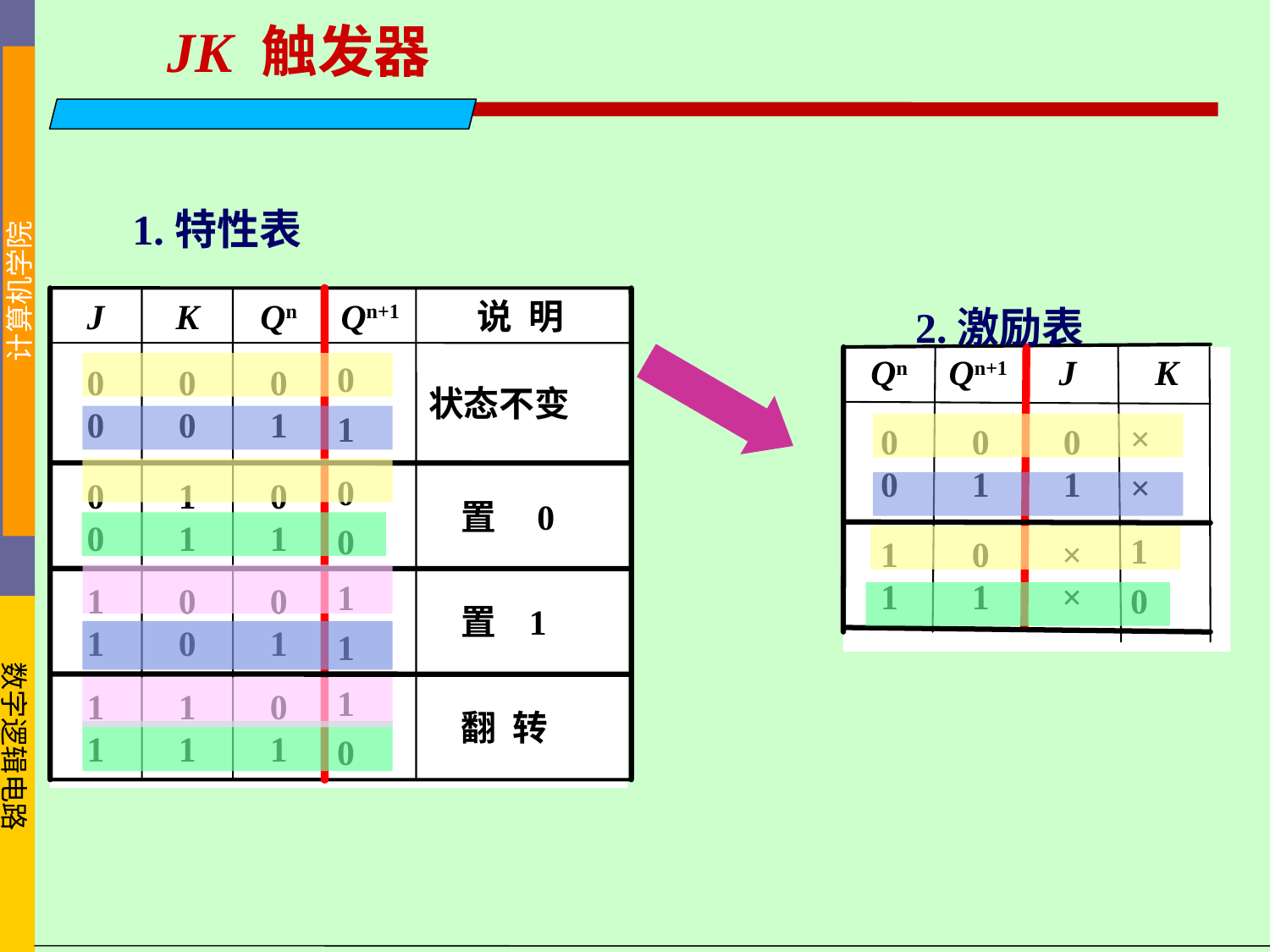

JK 触发器
1.特性表

J

K

Qn

Qn+1

     说  明

0
0

0
0
0
1
0
1
状态不变
0
0

1
1
0
1
0
0
   置    0
1
1

0
0
0
1
1
1
   置   1
1
1

1
1
0
1
1
0
   翻  转

2.激励表
Qn

Qn+1
J
K

0
0

0
1
0
1
×
×
1
1

0
1
×
×
1
0